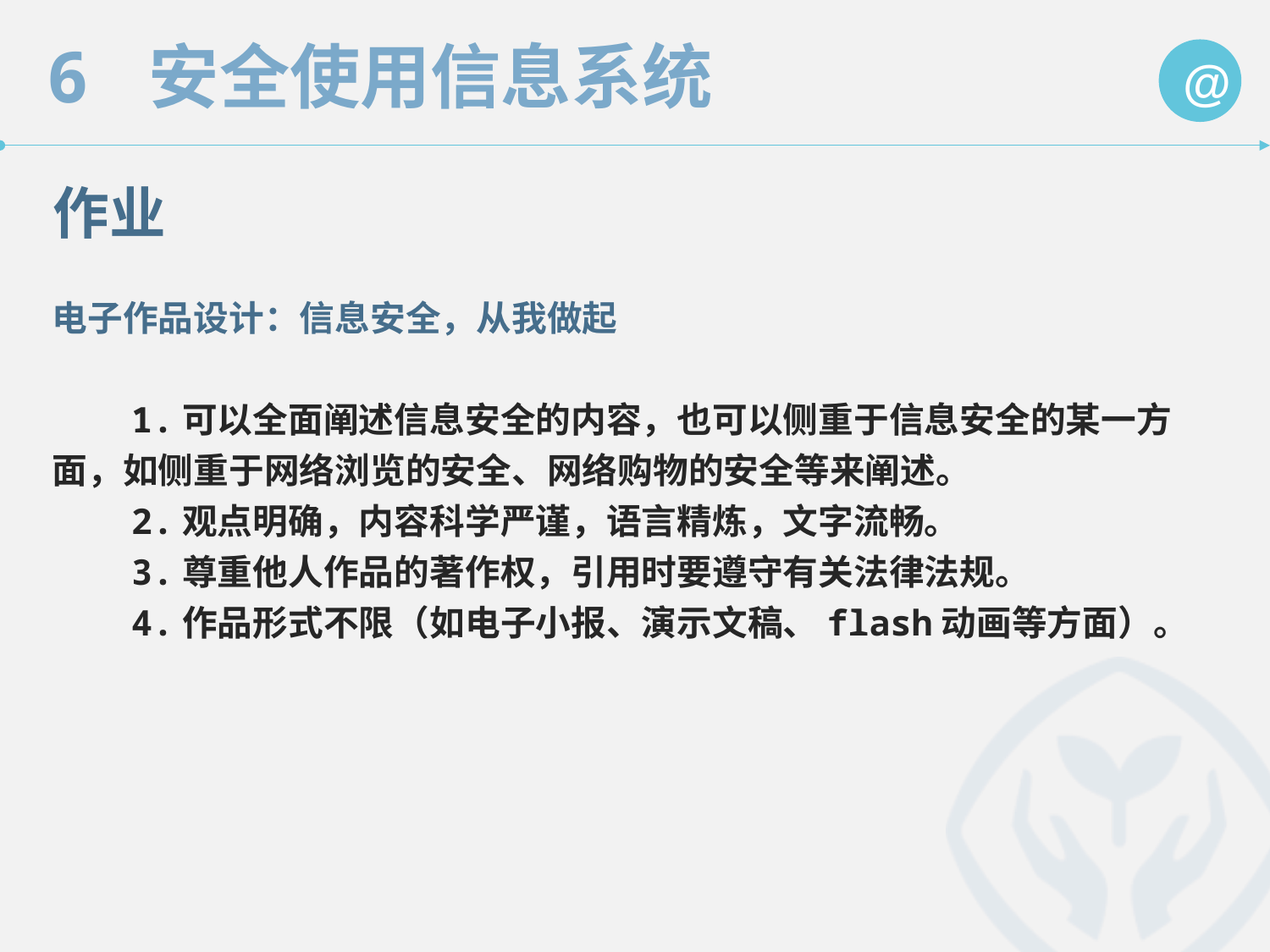

作业
电子作品设计：信息安全，从我做起

　　1.可以全面阐述信息安全的内容，也可以侧重于信息安全的某一方面，如侧重于网络浏览的安全、网络购物的安全等来阐述。
　　2.观点明确，内容科学严谨，语言精炼，文字流畅。
　　3.尊重他人作品的著作权，引用时要遵守有关法律法规。
　　4.作品形式不限（如电子小报、演示文稿、flash动画等方面）。